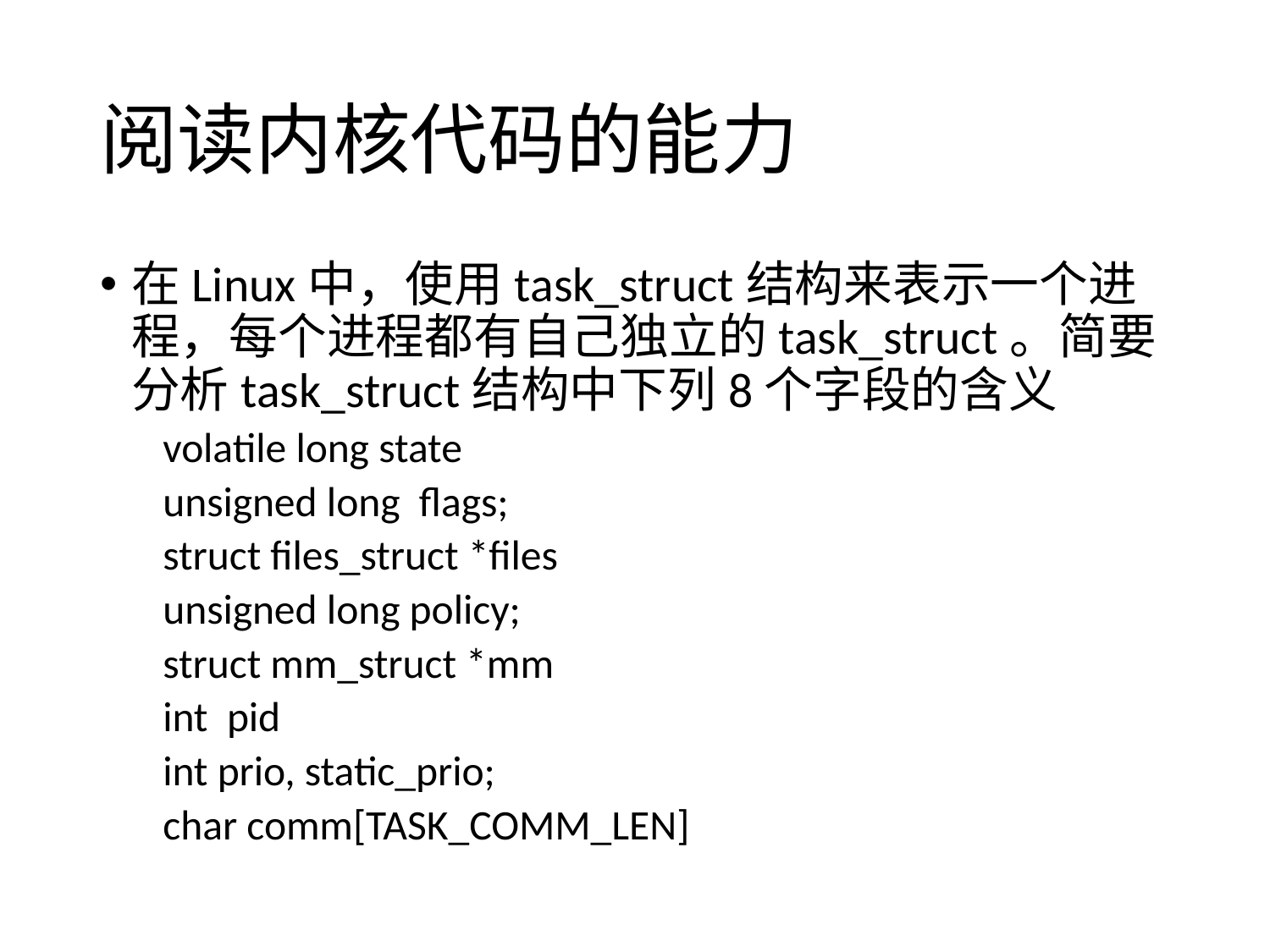

# 阅读内核代码的能力
在Linux中，使用task_struct结构来表示一个进程，每个进程都有自己独立的task_struct。简要分析task_struct结构中下列8个字段的含义
volatile long state
unsigned long  flags;
struct files_struct *files
unsigned long policy;
struct mm_struct *mm
int  pid
int prio, static_prio;
char comm[TASK_COMM_LEN]